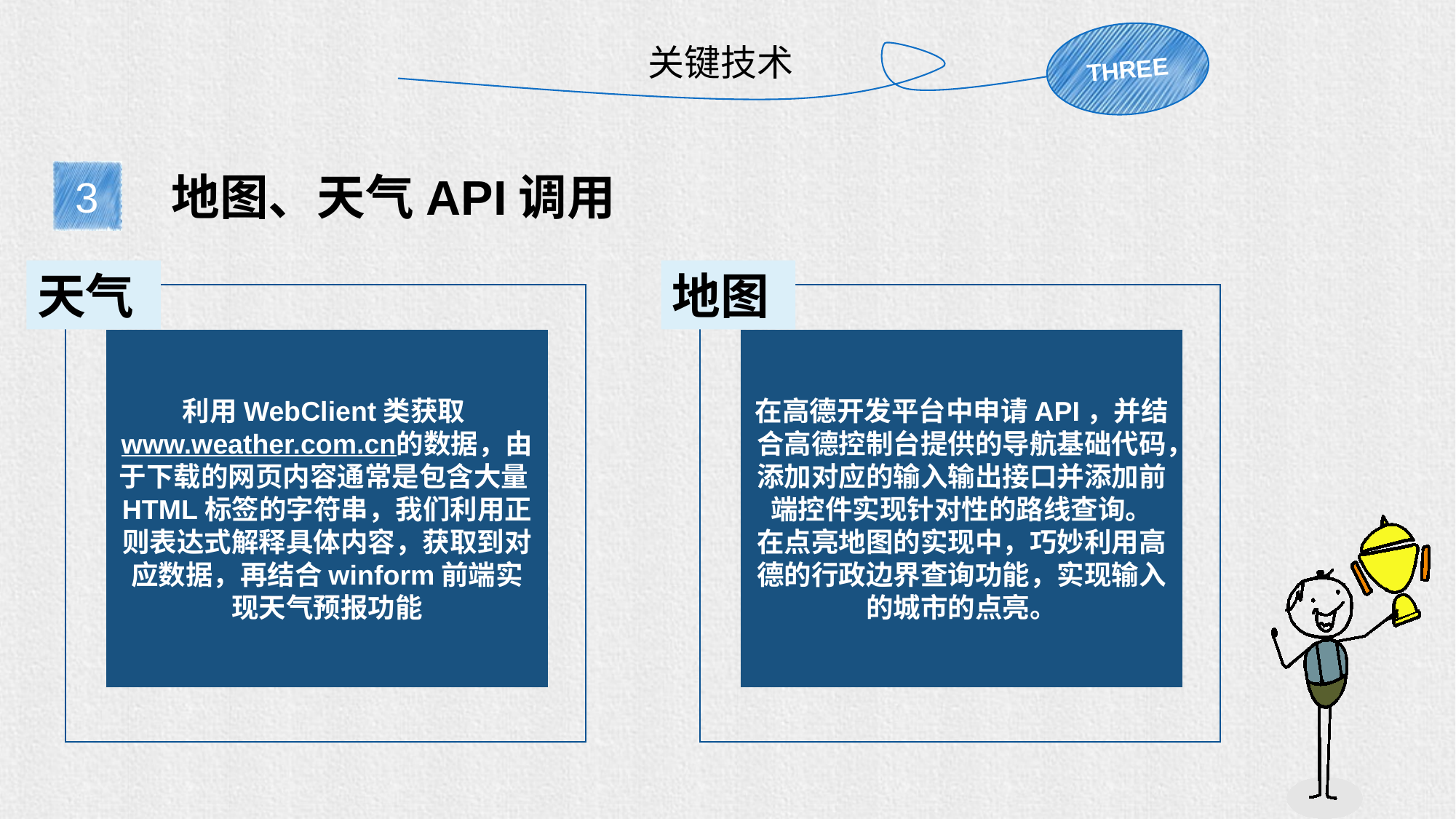

THREE

关键技术
3
地图、天气API调用
天气
地图

利用WebClient类获取www.weather.com.cn的数据，由于下载的网页内容通常是包含大量HTML标签的字符串，我们利用正则表达式解释具体内容，获取到对应数据，再结合winform前端实现天气预报功能
在高德开发平台中申请API，并结合高德控制台提供的导航基础代码，添加对应的输入输出接口并添加前端控件实现针对性的路线查询。
在点亮地图的实现中，巧妙利用高德的行政边界查询功能，实现输入的城市的点亮。